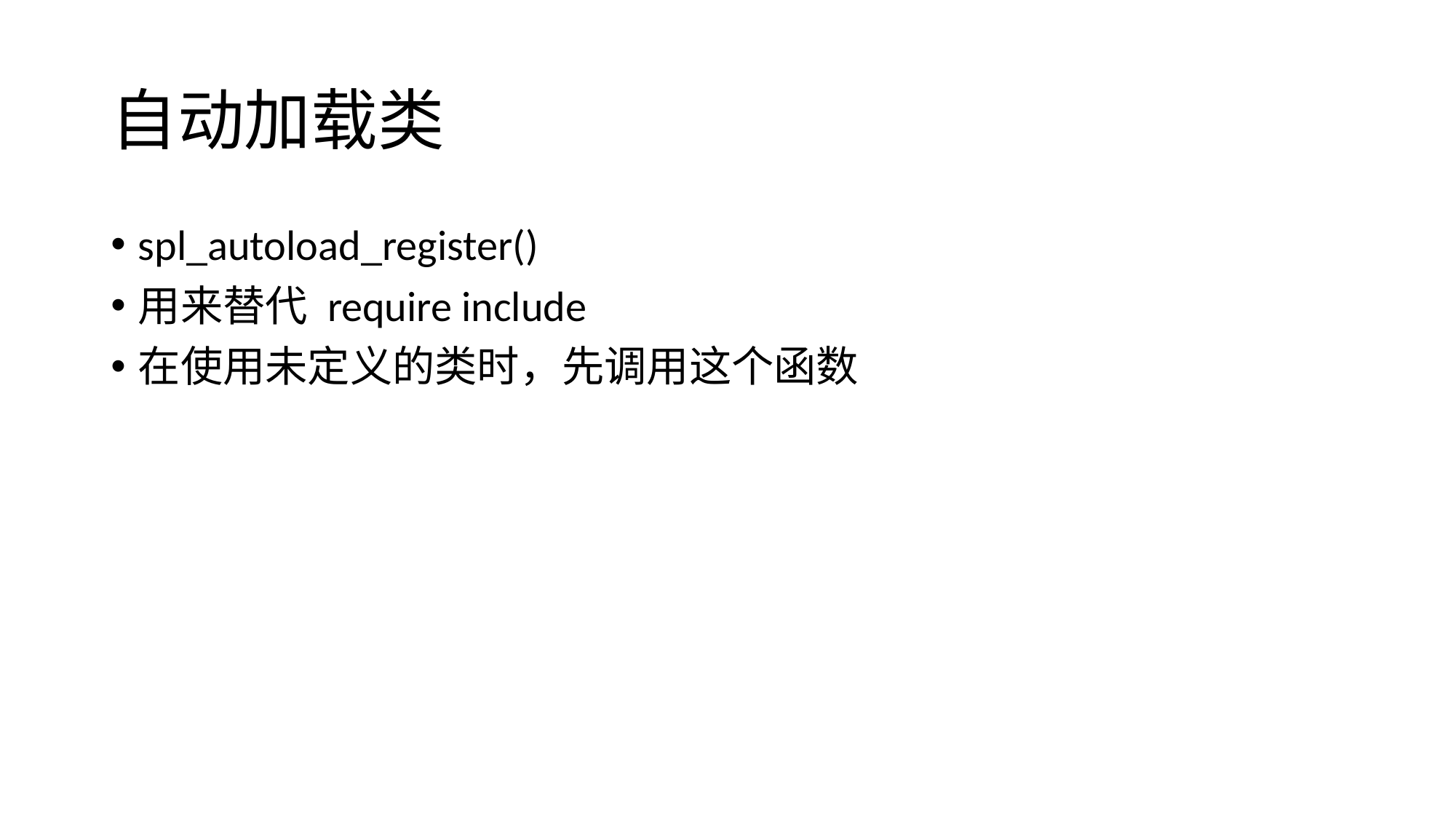

# 自动加载类
spl_autoload_register()
用来替代 require include
在使用未定义的类时，先调用这个函数